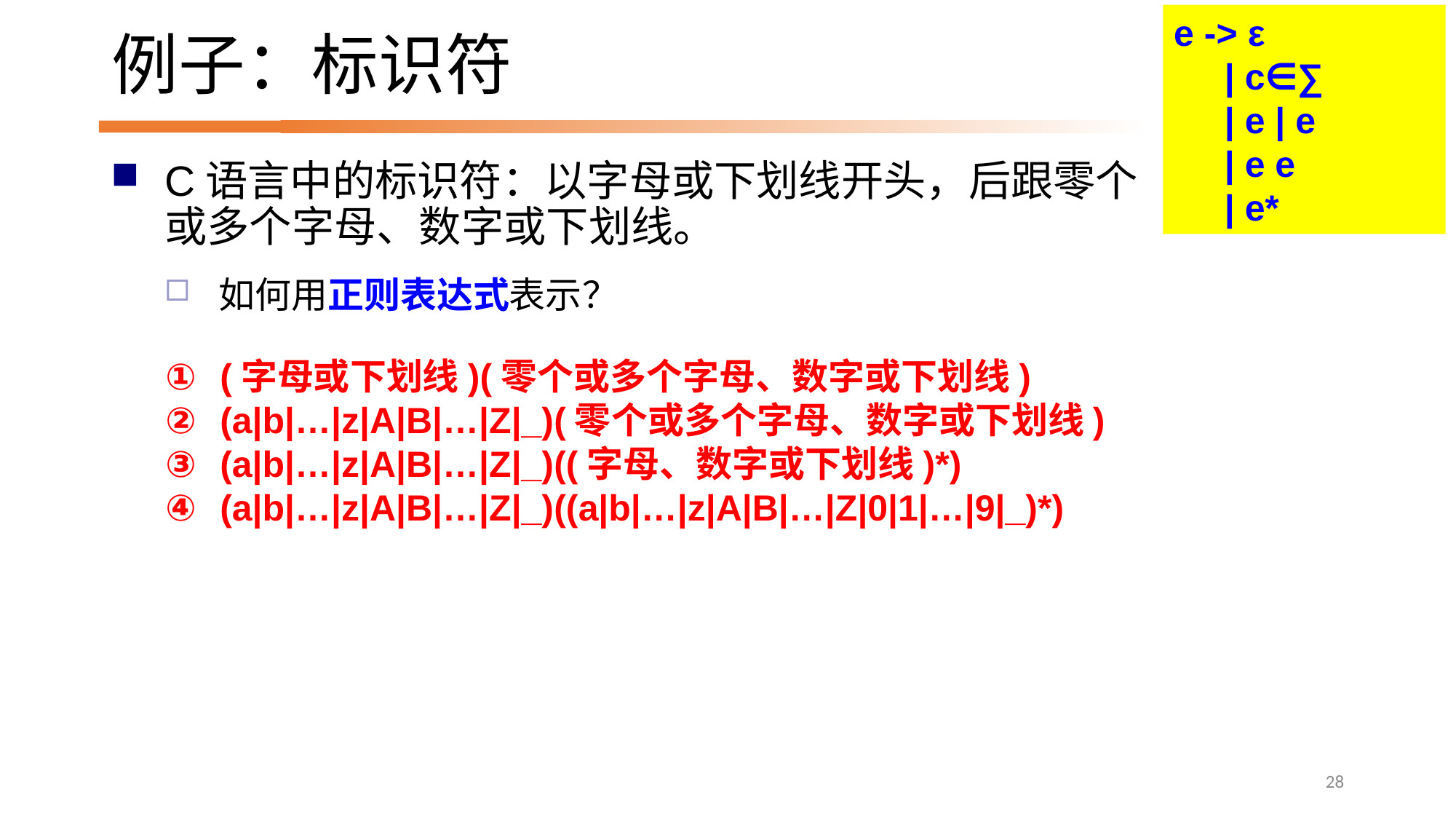

e -> ε
     | c∈∑
     | e | e
     | e e
     | e*
# 例子：标识符
C语言中的标识符：以字母或下划线开头，后跟零个或多个字母、数字或下划线。
如何用正则表达式表示？

(字母或下划线)(零个或多个字母、数字或下划线)
(a|b|…|z|A|B|…|Z|_)(零个或多个字母、数字或下划线)
(a|b|…|z|A|B|…|Z|_)((字母、数字或下划线)*)
(a|b|…|z|A|B|…|Z|_)((a|b|…|z|A|B|…|Z|0|1|…|9|_)*)
28